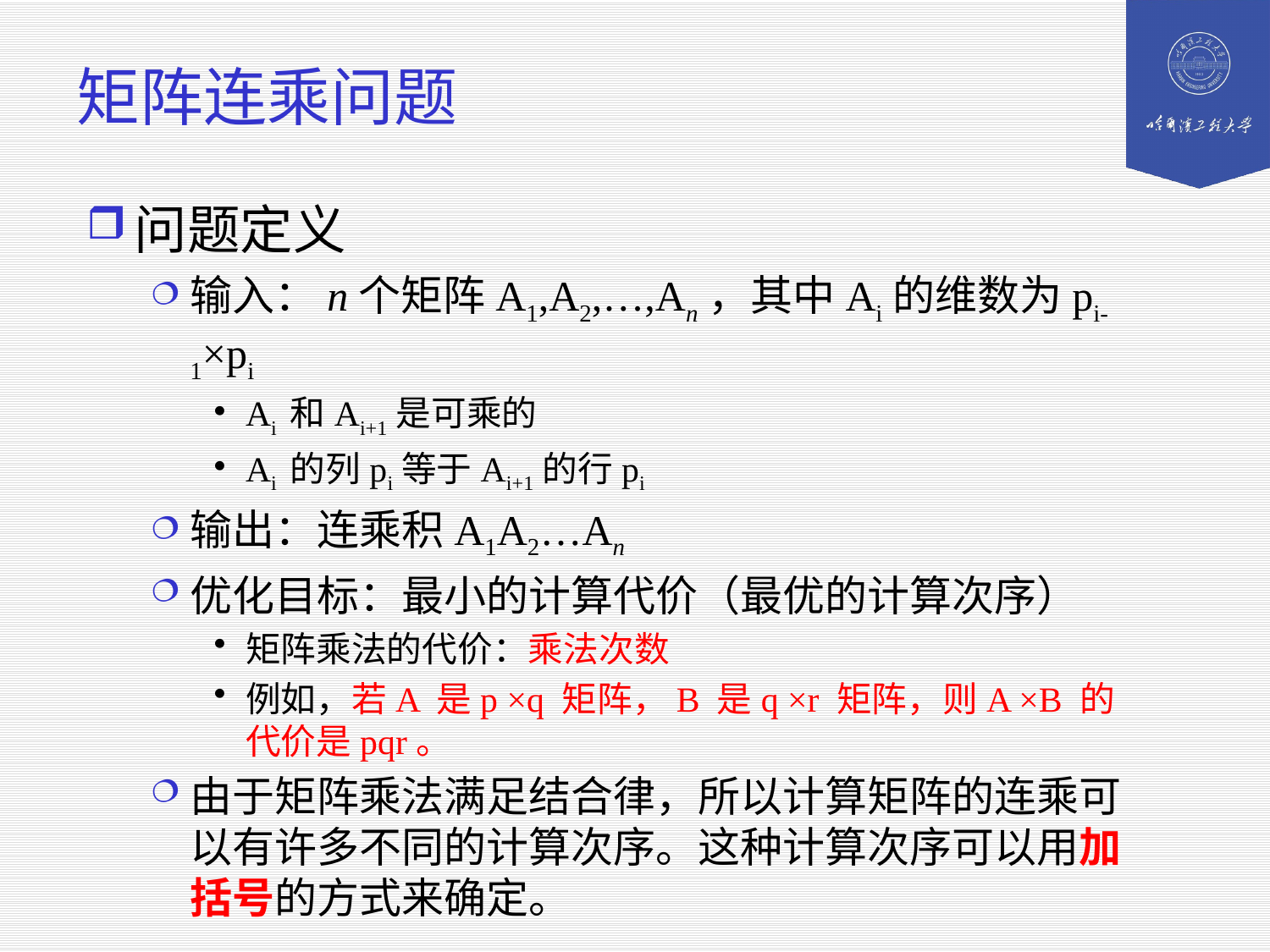

# 矩阵连乘问题
问题定义
输入：n个矩阵A1,A2,…,An，其中Ai的维数为pi-1×pi
Ai 和Ai+1是可乘的
Ai 的列pi等于Ai+1的行pi
输出：连乘积A1A2…An
优化目标：最小的计算代价（最优的计算次序）
矩阵乘法的代价：乘法次数
例如，若A 是p ×q 矩阵，B 是q ×r 矩阵，则A ×B 的代价是pqr。
由于矩阵乘法满足结合律，所以计算矩阵的连乘可以有许多不同的计算次序。这种计算次序可以用加括号的方式来确定。